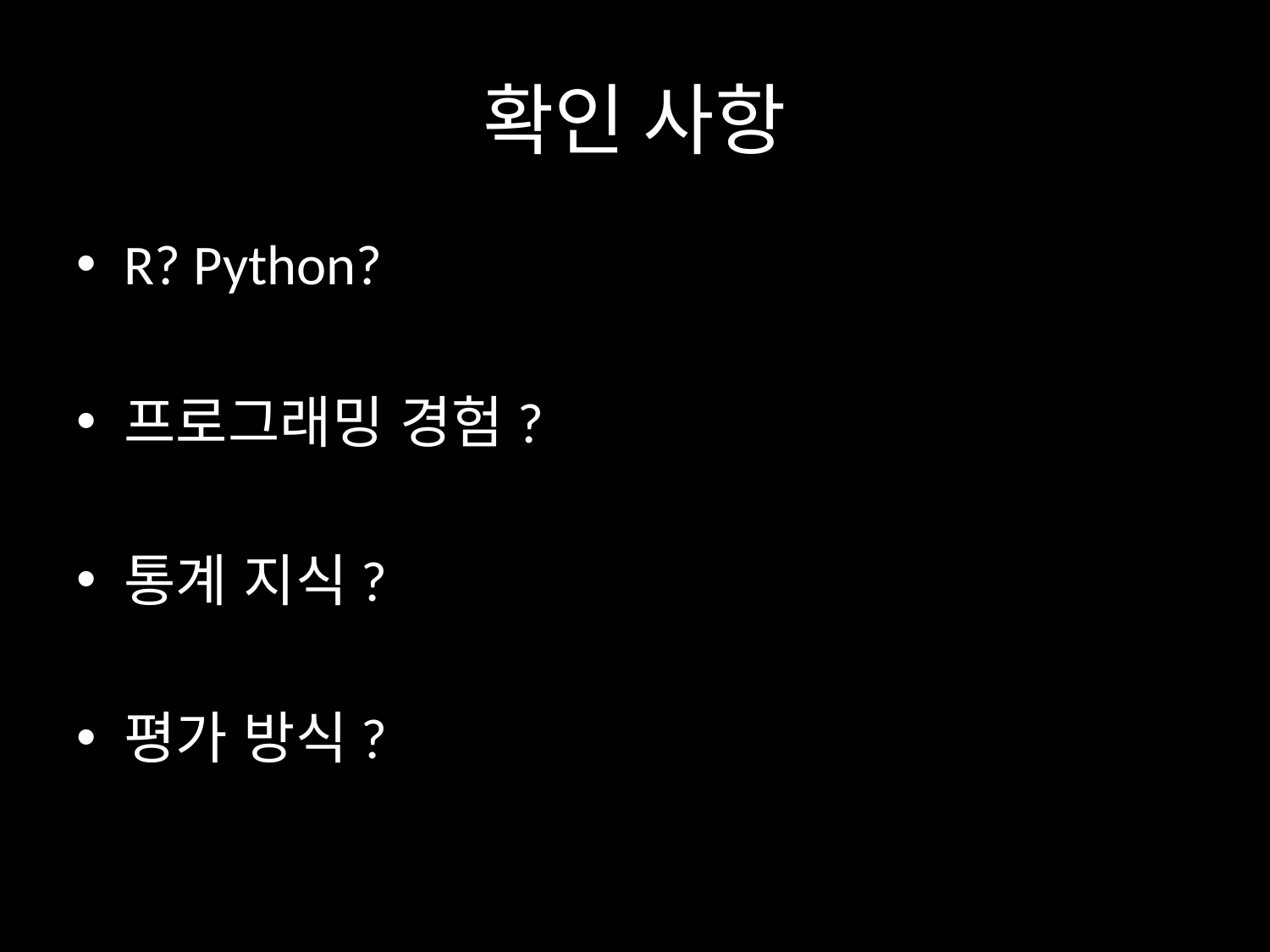

# 확인 사항
R? Python?

프로그래밍 경험?

통계 지식?

평가 방식?